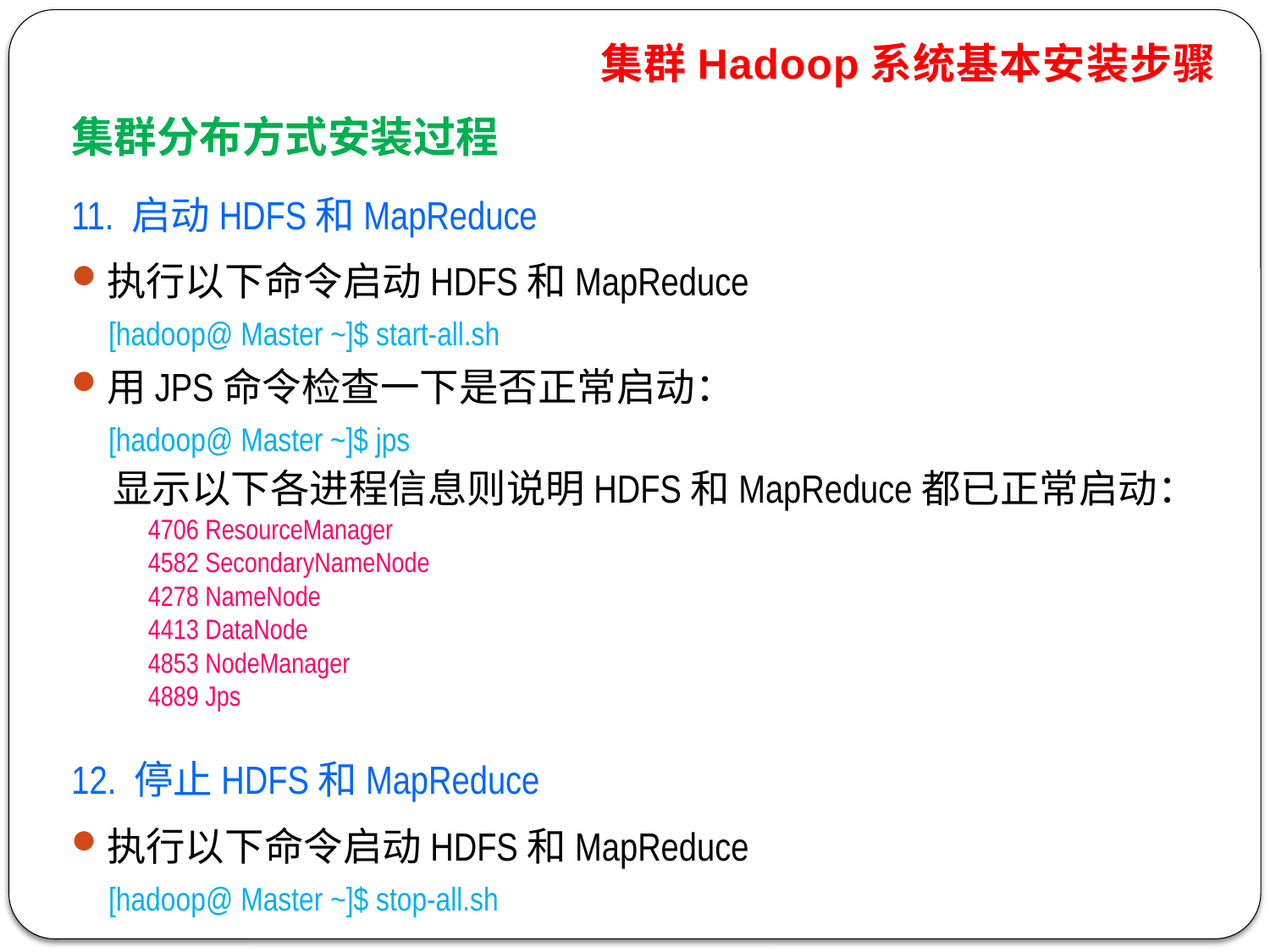

集群Hadoop系统基本安装步骤
集群分布方式安装过程
11. 启动HDFS和MapReduce
执行以下命令启动HDFS和MapReduce
     [hadoop@ Master ~]$ start-all.sh
用JPS命令检查一下是否正常启动：
     [hadoop@ Master ~]$ jps
显示以下各进程信息则说明HDFS和MapReduce都已正常启动：
4706 ResourceManager
4582 SecondaryNameNode
4278 NameNode
4413 DataNode
4853 NodeManager
4889 Jps

12. 停止HDFS和MapReduce
执行以下命令启动HDFS和MapReduce
     [hadoop@ Master ~]$ stop-all.sh